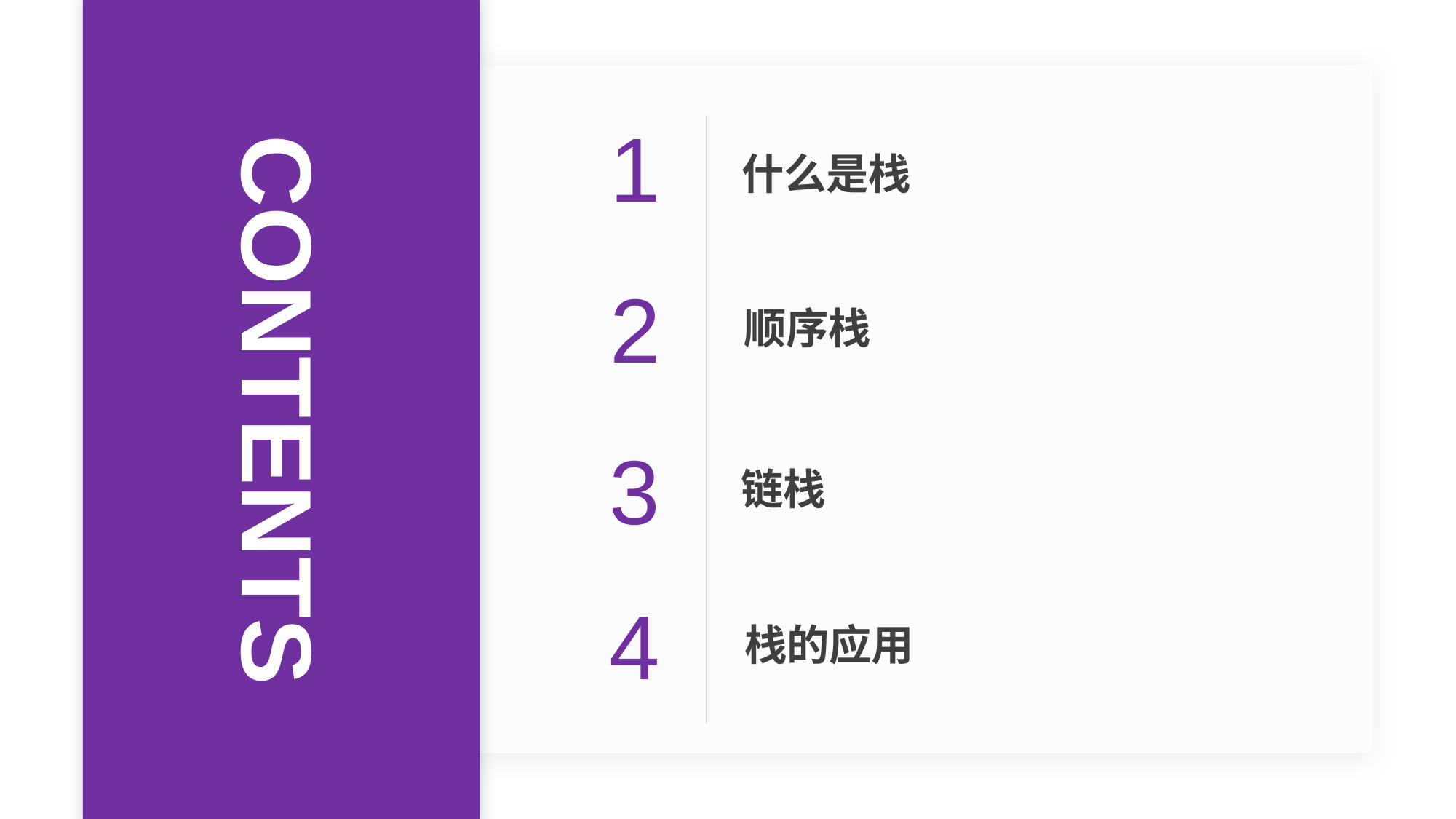

1
什么是栈
2
顺序栈
CONTENTS
3
链栈
4
栈的应用